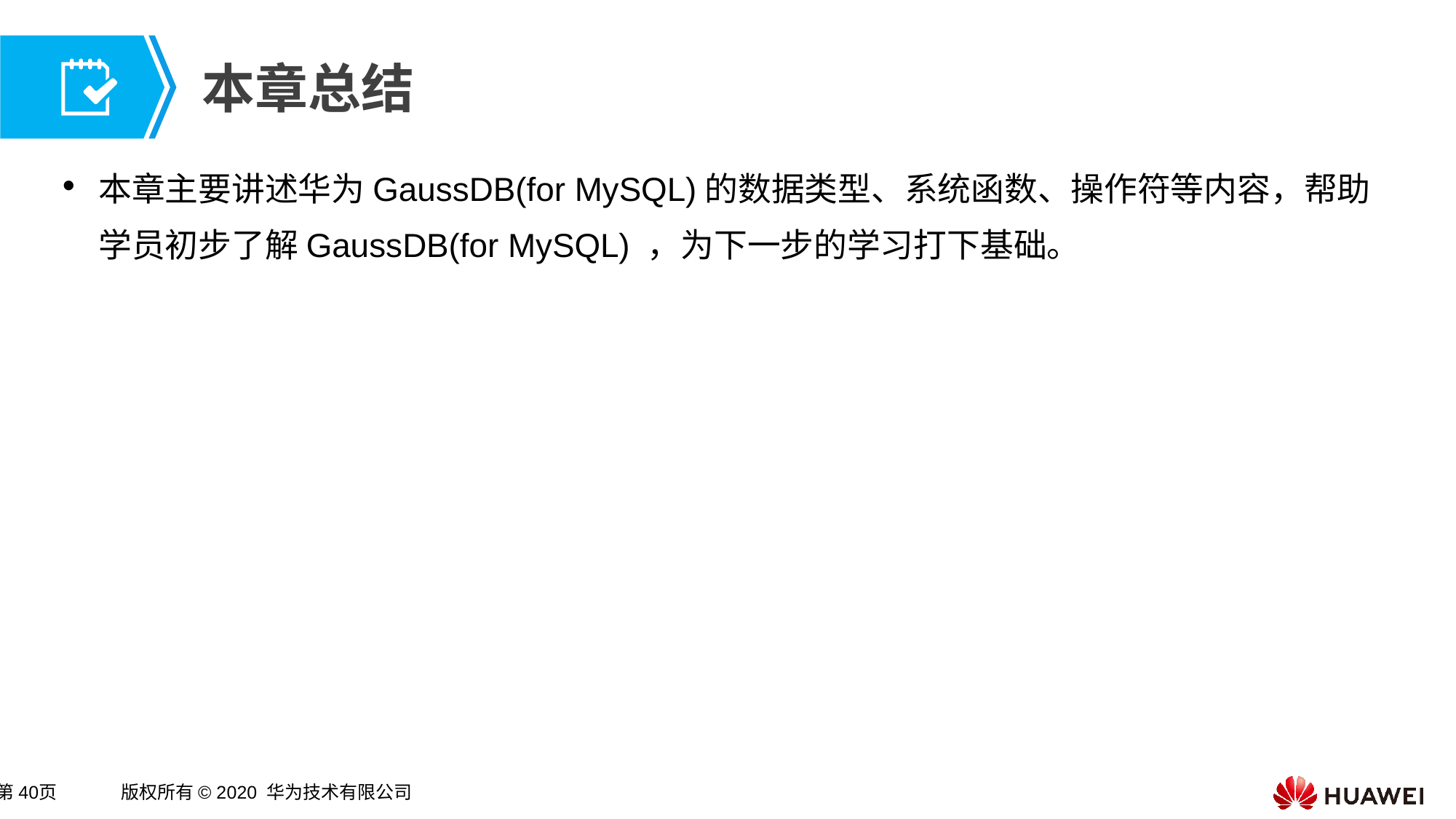

本章主要讲述华为GaussDB(for MySQL)的数据类型、系统函数、操作符等内容，帮助学员初步了解GaussDB(for MySQL) ，为下一步的学习打下基础。